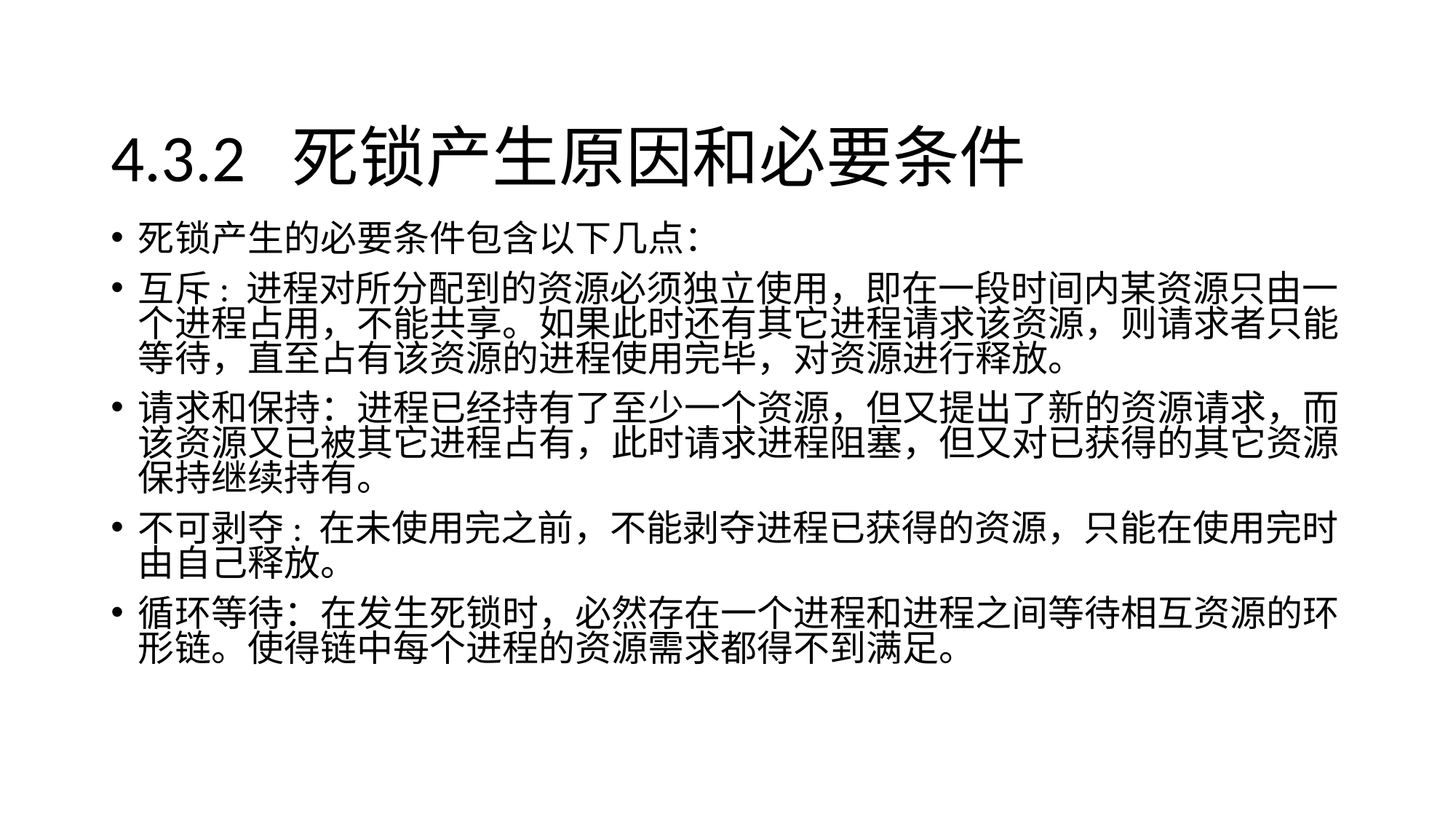

# 4.3.2  死锁产生原因和必要条件
死锁产生的必要条件包含以下几点：
互斥: 进程对所分配到的资源必须独立使用，即在一段时间内某资源只由一个进程占用，不能共享。如果此时还有其它进程请求该资源，则请求者只能等待，直至占有该资源的进程使用完毕，对资源进行释放。
请求和保持：进程已经持有了至少一个资源，但又提出了新的资源请求，而该资源又已被其它进程占有，此时请求进程阻塞，但又对已获得的其它资源保持继续持有。
不可剥夺: 在未使用完之前，不能剥夺进程已获得的资源，只能在使用完时由自己释放。
循环等待：在发生死锁时，必然存在一个进程和进程之间等待相互资源的环形链。使得链中每个进程的资源需求都得不到满足。
4